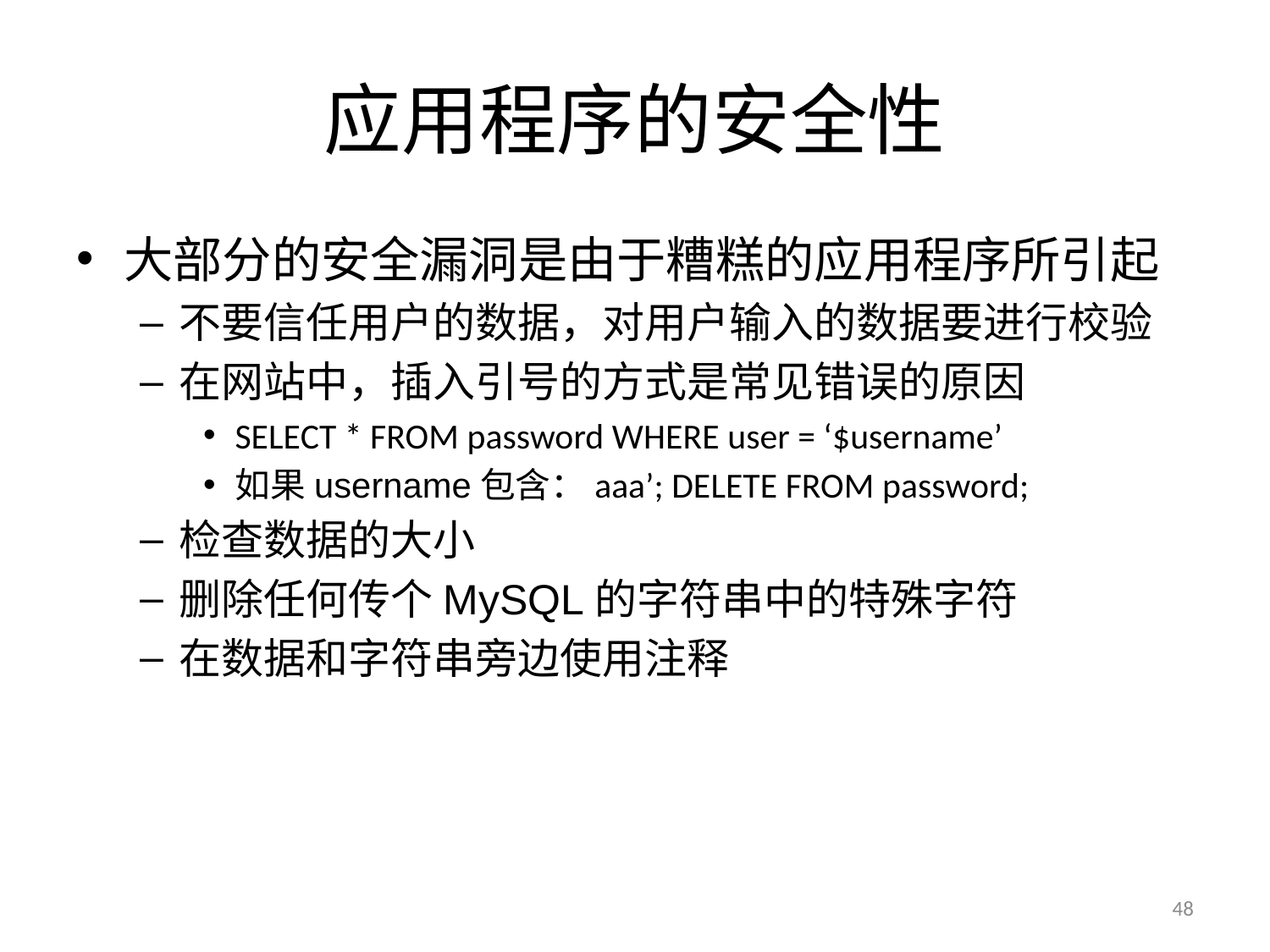

# 应用程序的安全性
大部分的安全漏洞是由于糟糕的应用程序所引起
不要信任用户的数据，对用户输入的数据要进行校验
在网站中，插入引号的方式是常见错误的原因
SELECT * FROM password WHERE user = ‘$username’
如果username包含：aaa’; DELETE FROM password;
检查数据的大小
删除任何传个MySQL的字符串中的特殊字符
在数据和字符串旁边使用注释
48